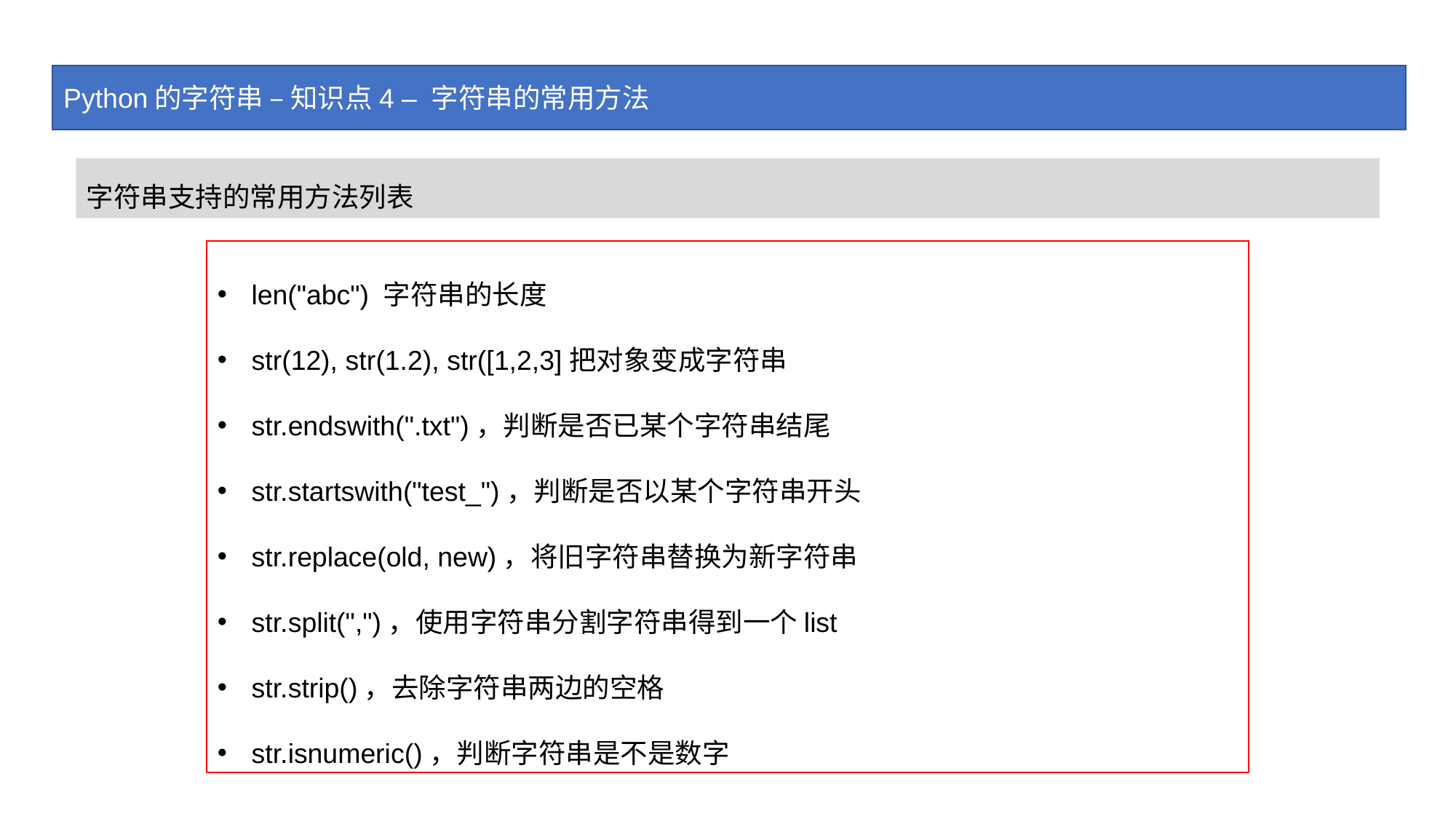

Python的字符串 – 知识点4 – 字符串的常用方法
字符串支持的常用方法列表
len("abc") 字符串的长度
str(12), str(1.2), str([1,2,3]把对象变成字符串
str.endswith(".txt")，判断是否已某个字符串结尾
str.startswith("test_")，判断是否以某个字符串开头
str.replace(old, new)，将旧字符串替换为新字符串
str.split(",")，使用字符串分割字符串得到一个list
str.strip()，去除字符串两边的空格
str.isnumeric()，判断字符串是不是数字